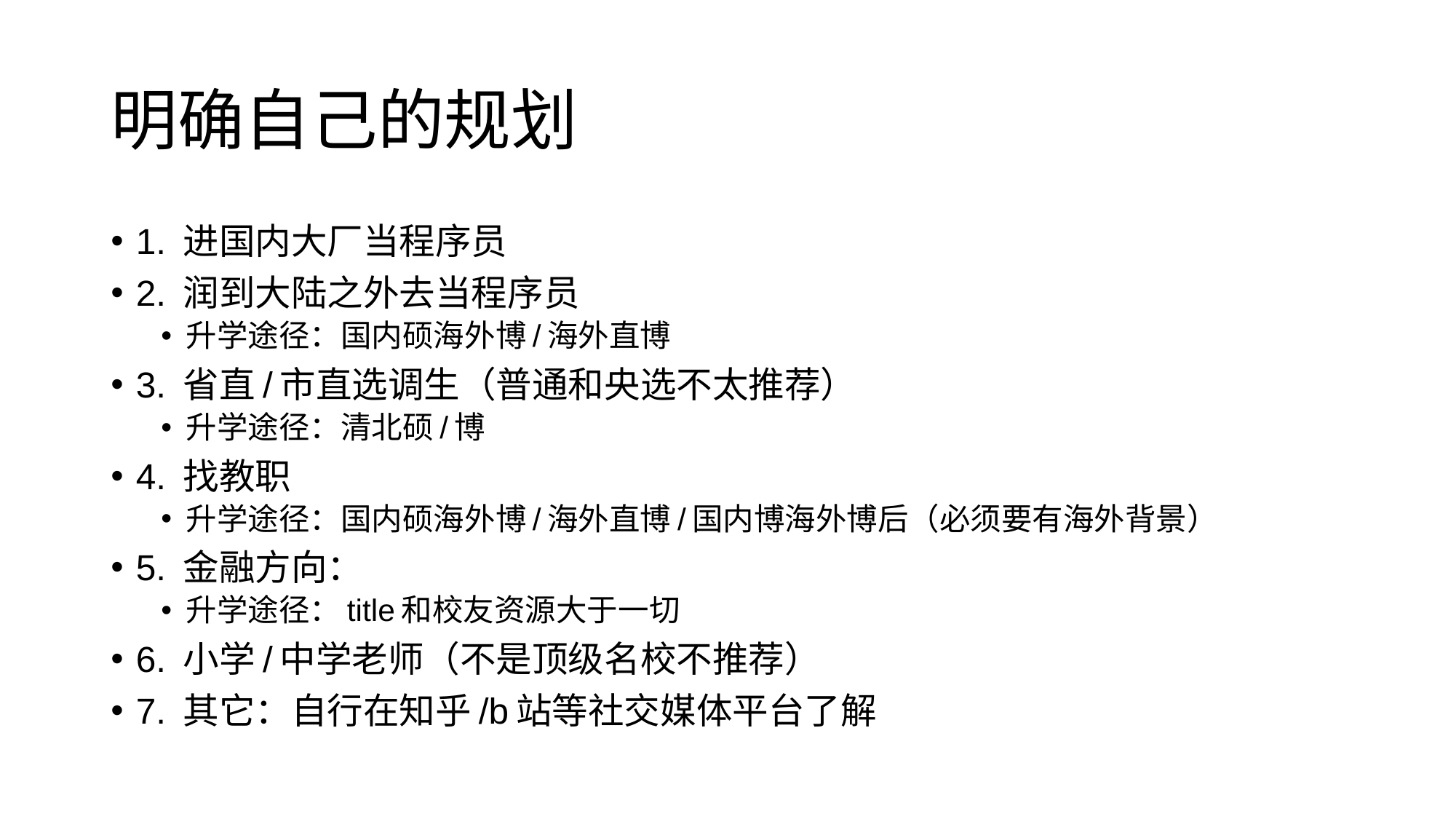

# 明确自己的规划
1. 进国内大厂当程序员
2. 润到大陆之外去当程序员
升学途径：国内硕海外博/海外直博
3. 省直/市直选调生（普通和央选不太推荐）
升学途径：清北硕/博
4. 找教职
升学途径：国内硕海外博/海外直博/国内博海外博后（必须要有海外背景）
5. 金融方向：
升学途径：title和校友资源大于一切
6. 小学/中学老师（不是顶级名校不推荐）
7. 其它：自行在知乎/b站等社交媒体平台了解